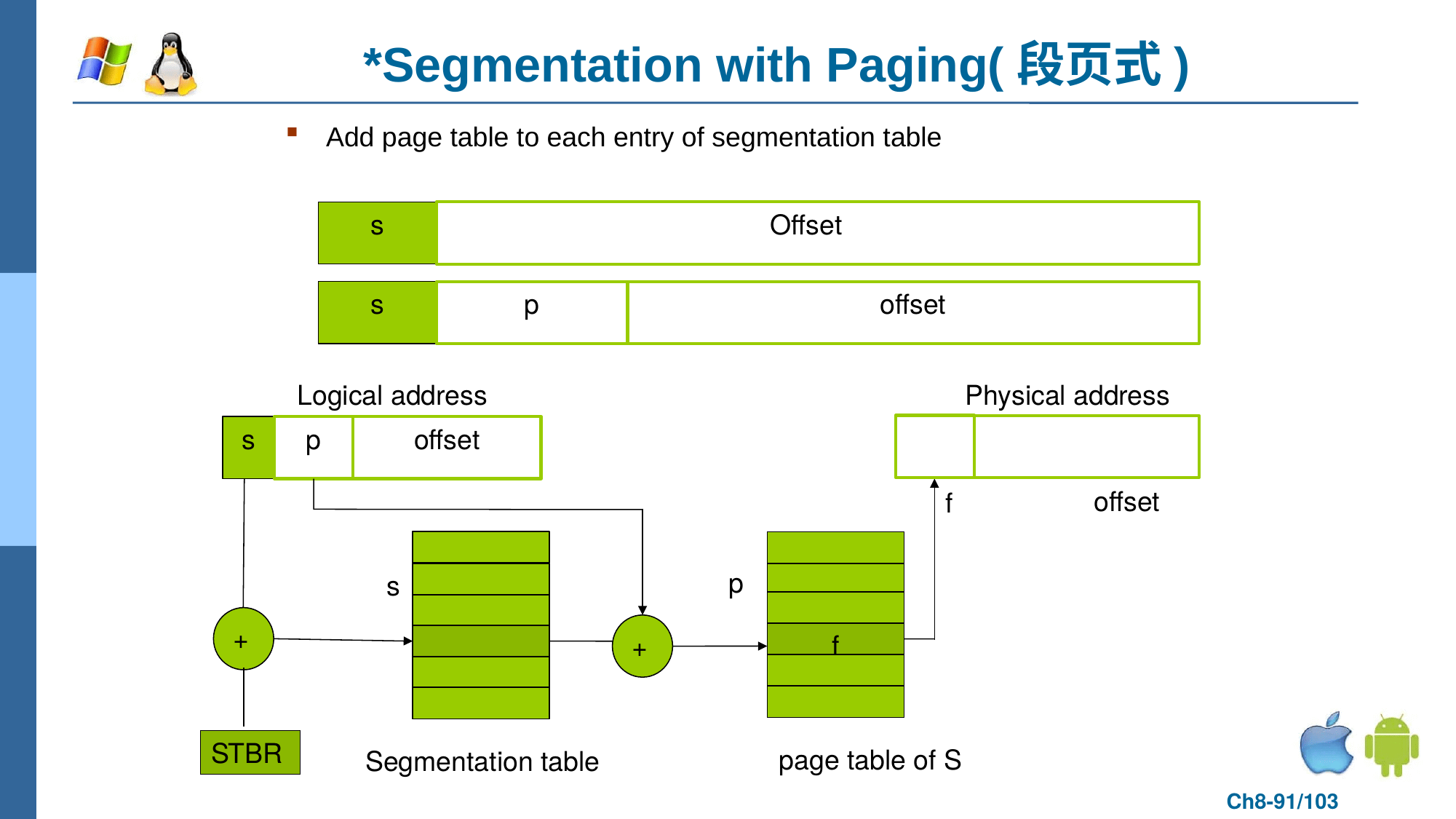

# *Segmentation with Paging(段页式)
Add page table to each entry of segmentation table
s
Offset
s
p
offset
Logical address
Physical address

s
p
offset
offset
f

p

s

+
+
f

STBR
page table of S
Segmentation table